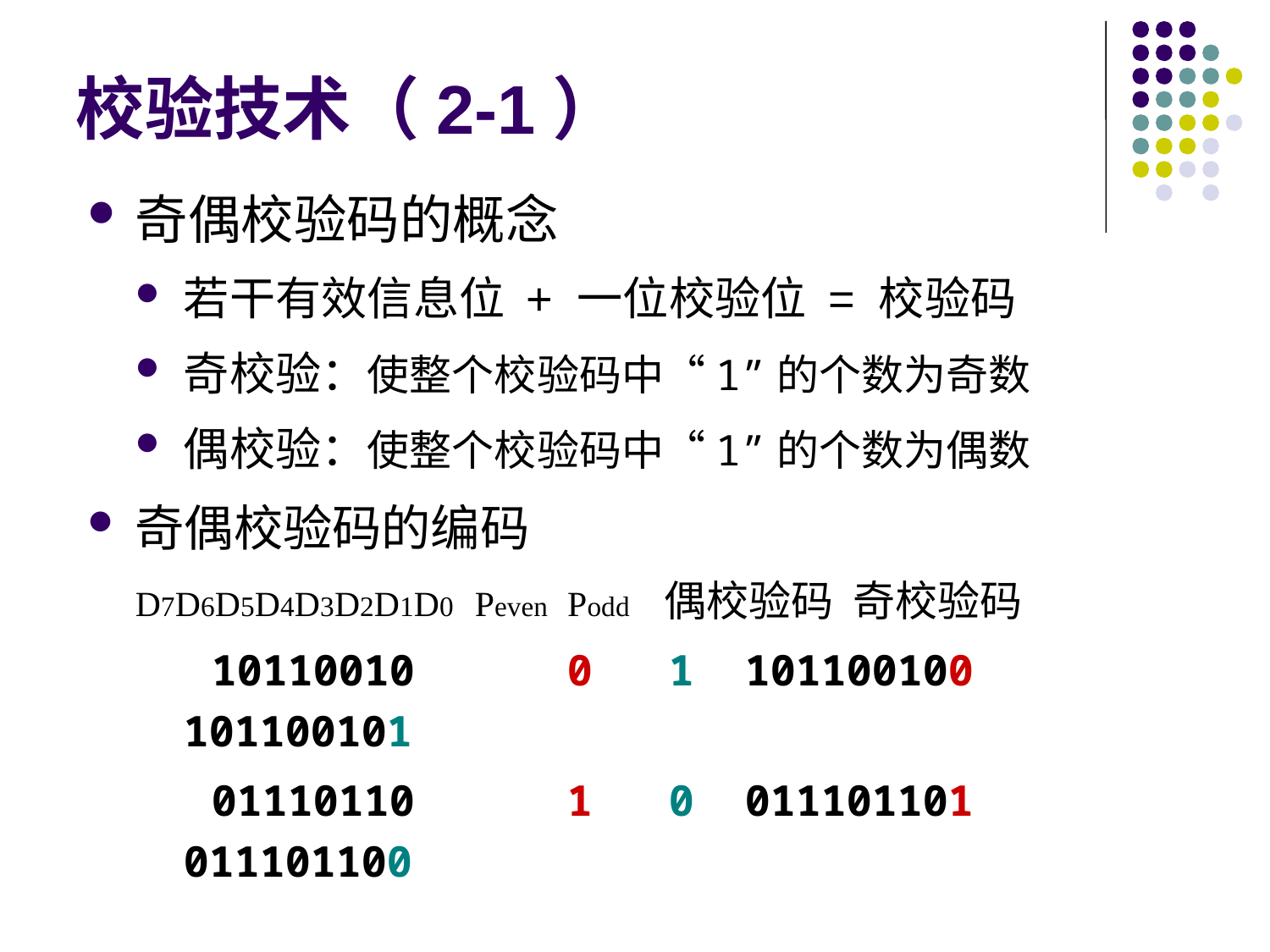

# 校验技术（2-1）
奇偶校验码的概念
若干有效信息位 + 一位校验位 = 校验码
奇校验：使整个校验码中“1”的个数为奇数
偶校验：使整个校验码中“1”的个数为偶数
奇偶校验码的编码
D7D6D5D4D3D2D1D0  Peven  Podd    偶校验码  奇校验码
   10110010      0   1  101100100 101100101
   01110110      1   0  011101101 011101100

64